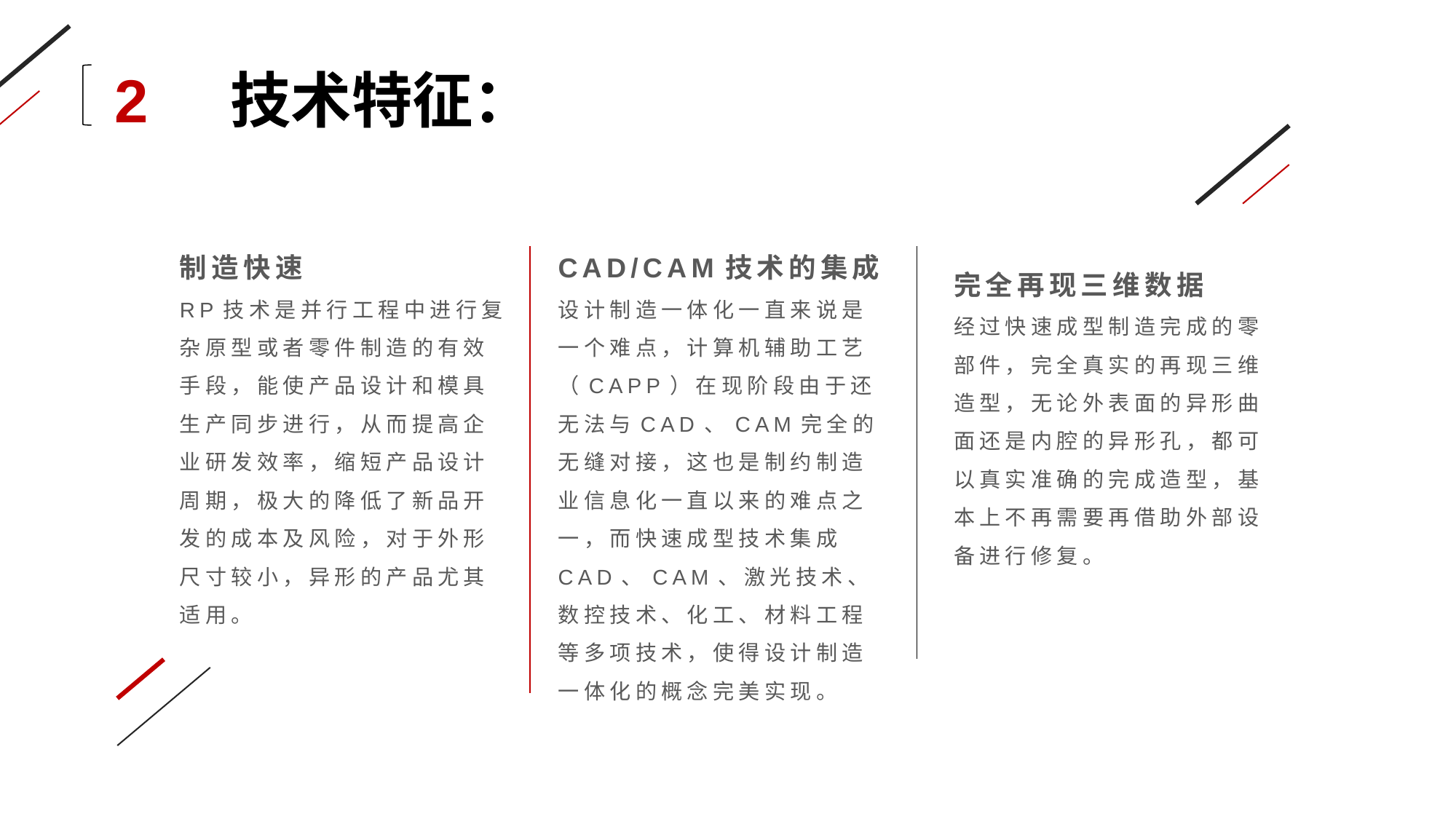

2    技术特征：

制造快速
RP技术是并行工程中进行复杂原型或者零件制造的有效手段，能使产品设计和模具生产同步进行，从而提高企业研发效率，缩短产品设计周期，极大的降低了新品开发的成本及风险，对于外形尺寸较小，异形的产品尤其适用。
CAD/CAM技术的集成
设计制造一体化一直来说是一个难点，计算机辅助工艺（CAPP）在现阶段由于还无法与CAD、CAM完全的无缝对接，这也是制约制造业信息化一直以来的难点之一，而快速成型技术集成CAD、CAM、激光技术、数控技术、化工、材料工程等多项技术，使得设计制造一体化的概念完美实现。
完全再现三维数据
经过快速成型制造完成的零部件，完全真实的再现三维造型，无论外表面的异形曲面还是内腔的异形孔，都可以真实准确的完成造型，基本上不再需要再借助外部设备进行修复。